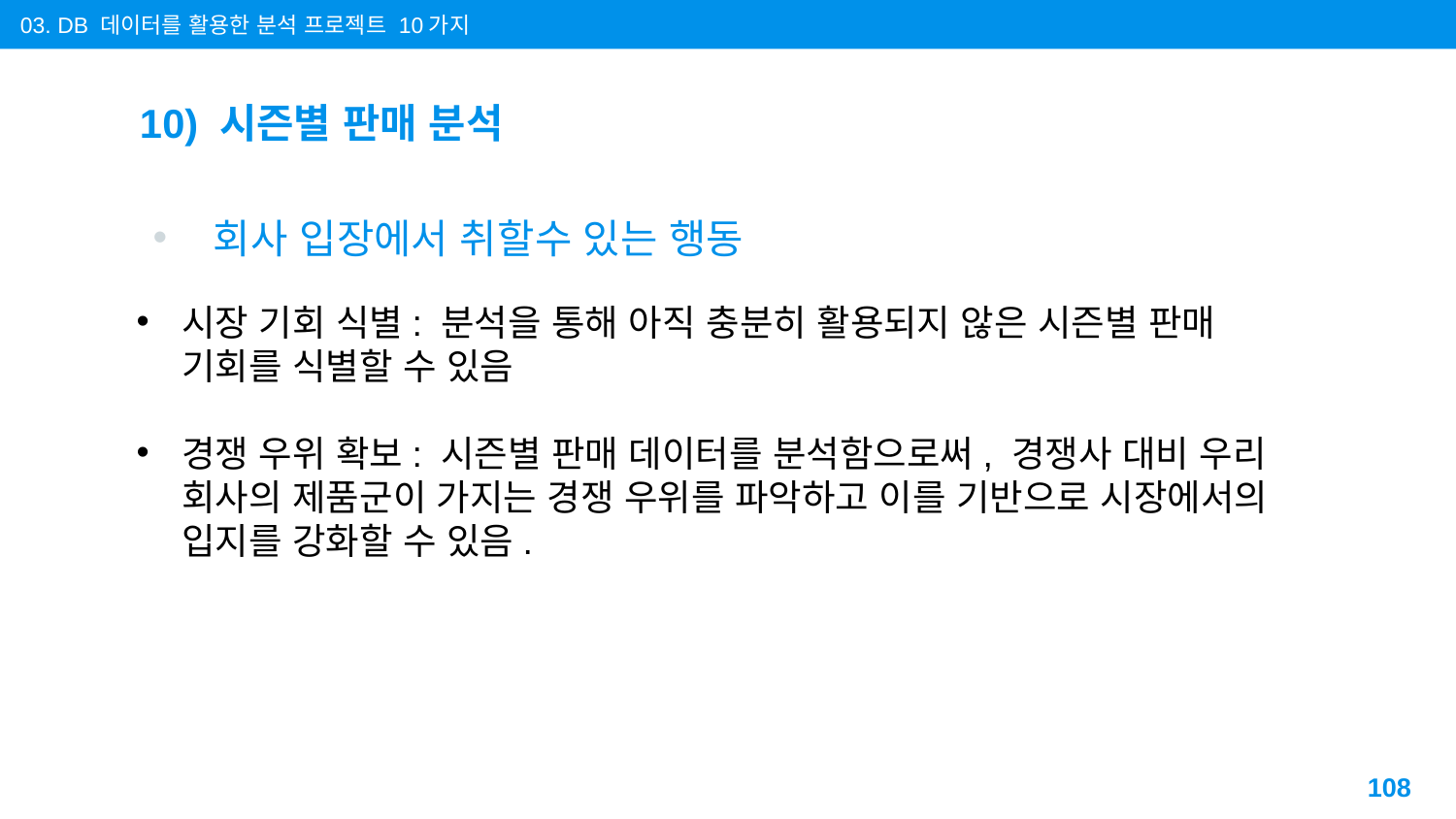

03. DB 데이터를 활용한 분석 프로젝트 10가지
# 10) 시즌별 판매 분석
회사 입장에서 취할수 있는 행동

시장 기회 식별: 분석을 통해 아직 충분히 활용되지 않은 시즌별 판매 기회를 식별할 수 있음

경쟁 우위 확보: 시즌별 판매 데이터를 분석함으로써, 경쟁사 대비 우리 회사의 제품군이 가지는 경쟁 우위를 파악하고 이를 기반으로 시장에서의 입지를 강화할 수 있음.
108